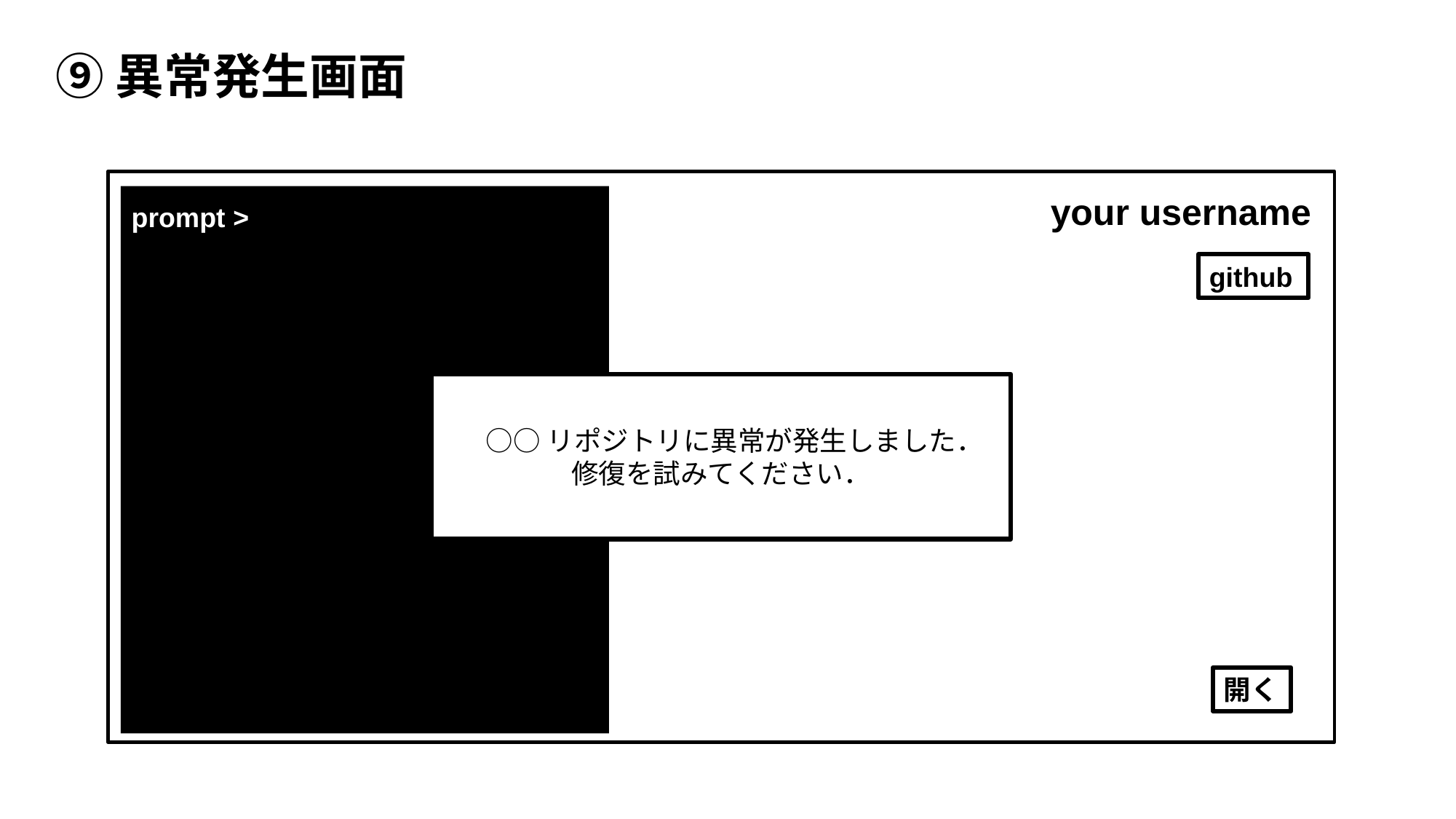

⑨異常発生画面

your username

prompt >
github

○○リポジトリに異常が発生しました．
修復を試みてください．
開く